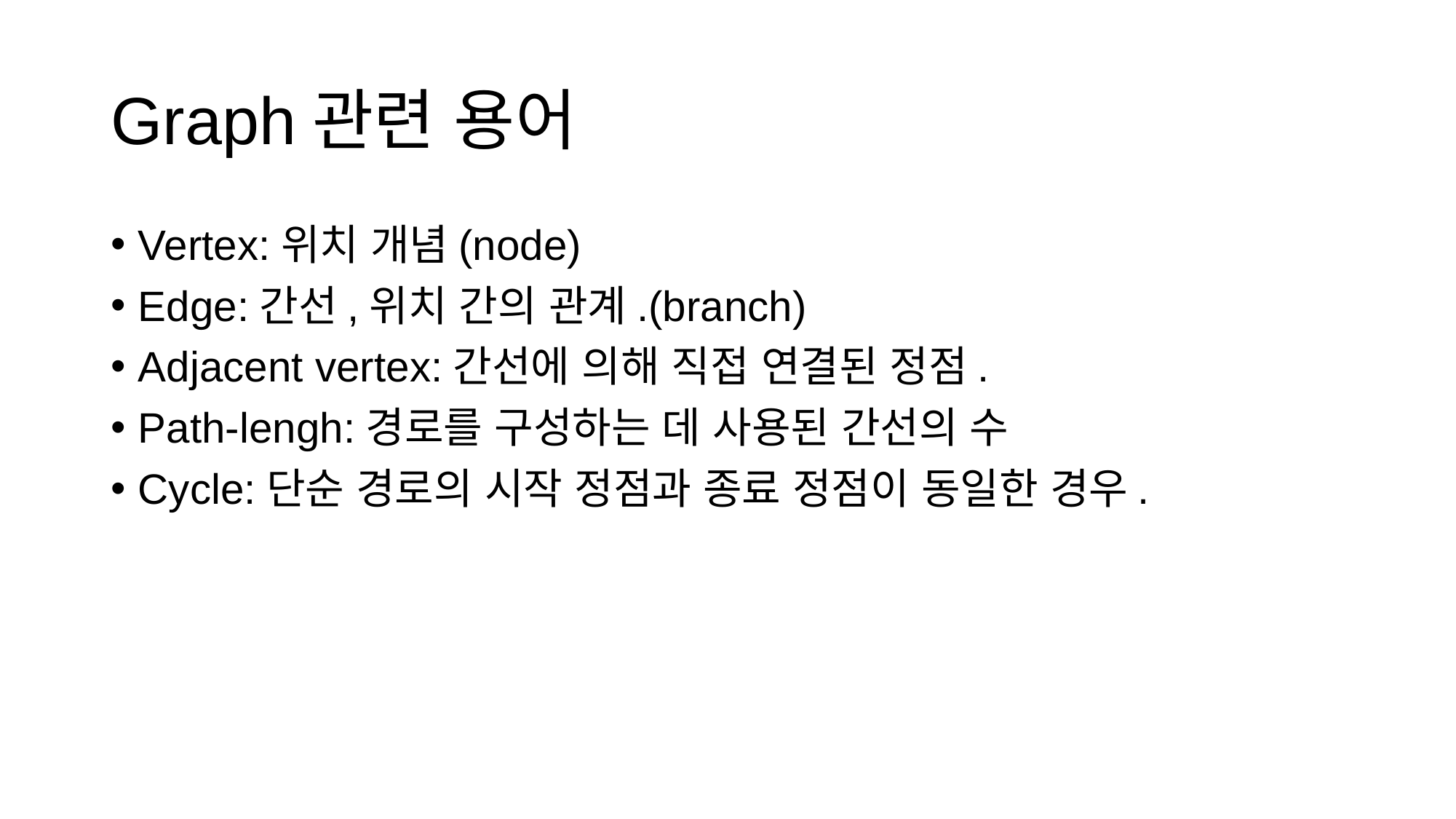

# Graph관련 용어
Vertex:위치 개념(node)
Edge:간선,위치 간의 관계.(branch)
Adjacent vertex:간선에 의해 직접 연결된 정점.
Path-lengh:경로를 구성하는 데 사용된 간선의 수
Cycle:단순 경로의 시작 정점과 종료 정점이 동일한 경우.